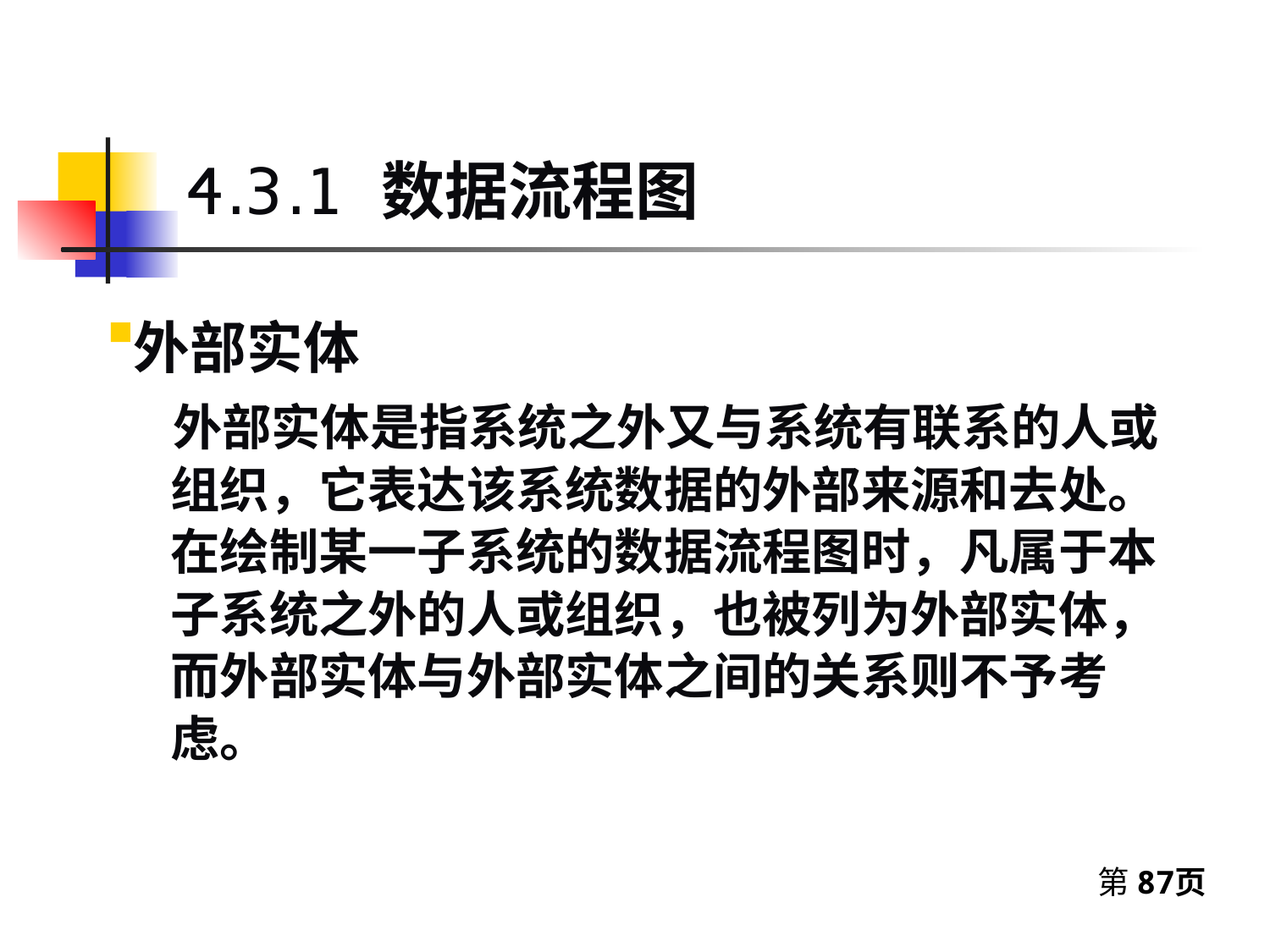

4.3.1 数据流程图
外部实体
外部实体是指系统之外又与系统有联系的人或组织，它表达该系统数据的外部来源和去处。在绘制某一子系统的数据流程图时，凡属于本子系统之外的人或组织，也被列为外部实体，而外部实体与外部实体之间的关系则不予考虑。